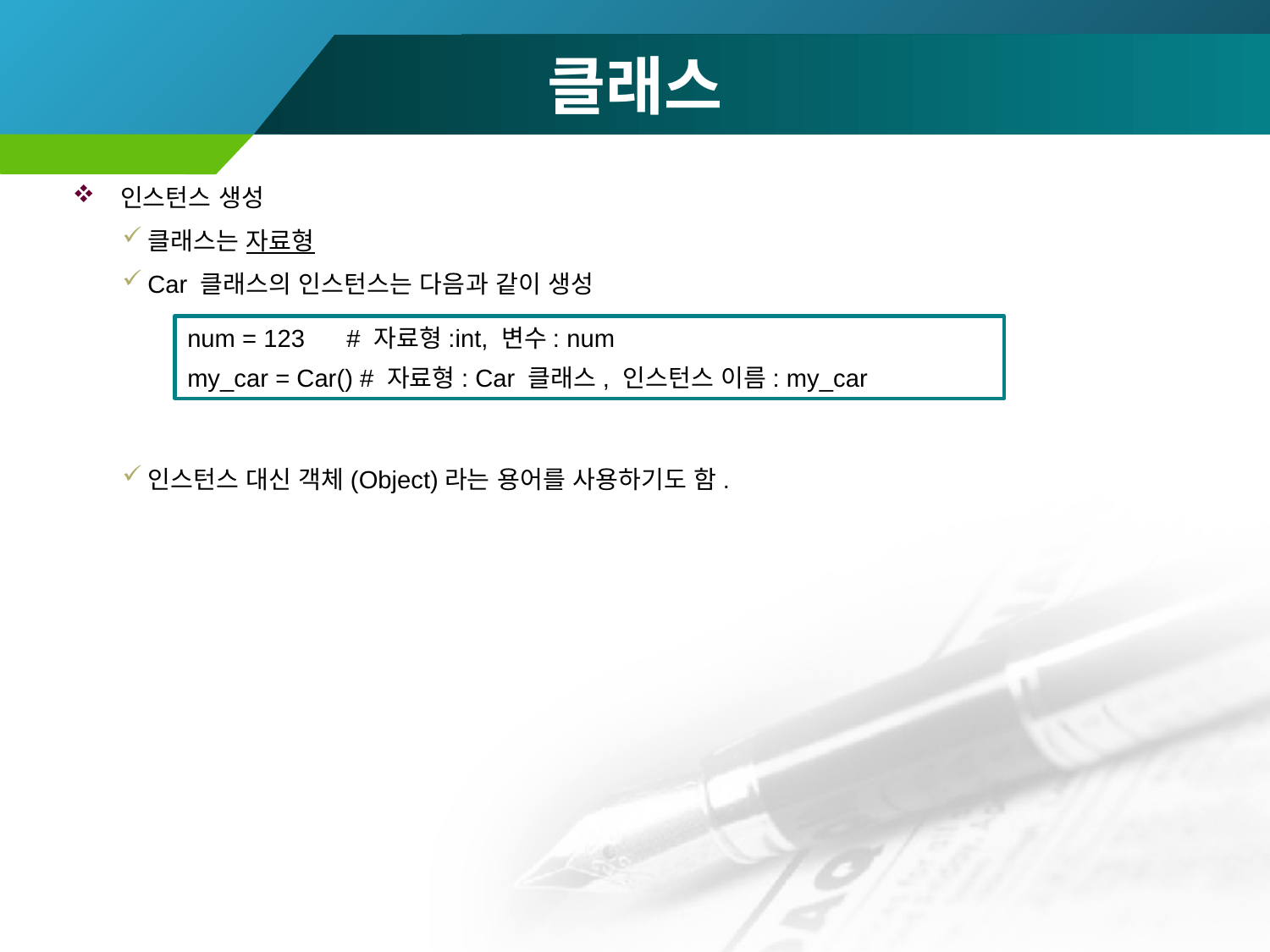

# 클래스
인스턴스 생성
클래스는 자료형
Car 클래스의 인스턴스는 다음과 같이 생성

인스턴스 대신 객체(Object)라는 용어를 사용하기도 함.
num = 123      # 자료형:int, 변수: num
my_car = Car() # 자료형: Car 클래스, 인스턴스 이름: my_car